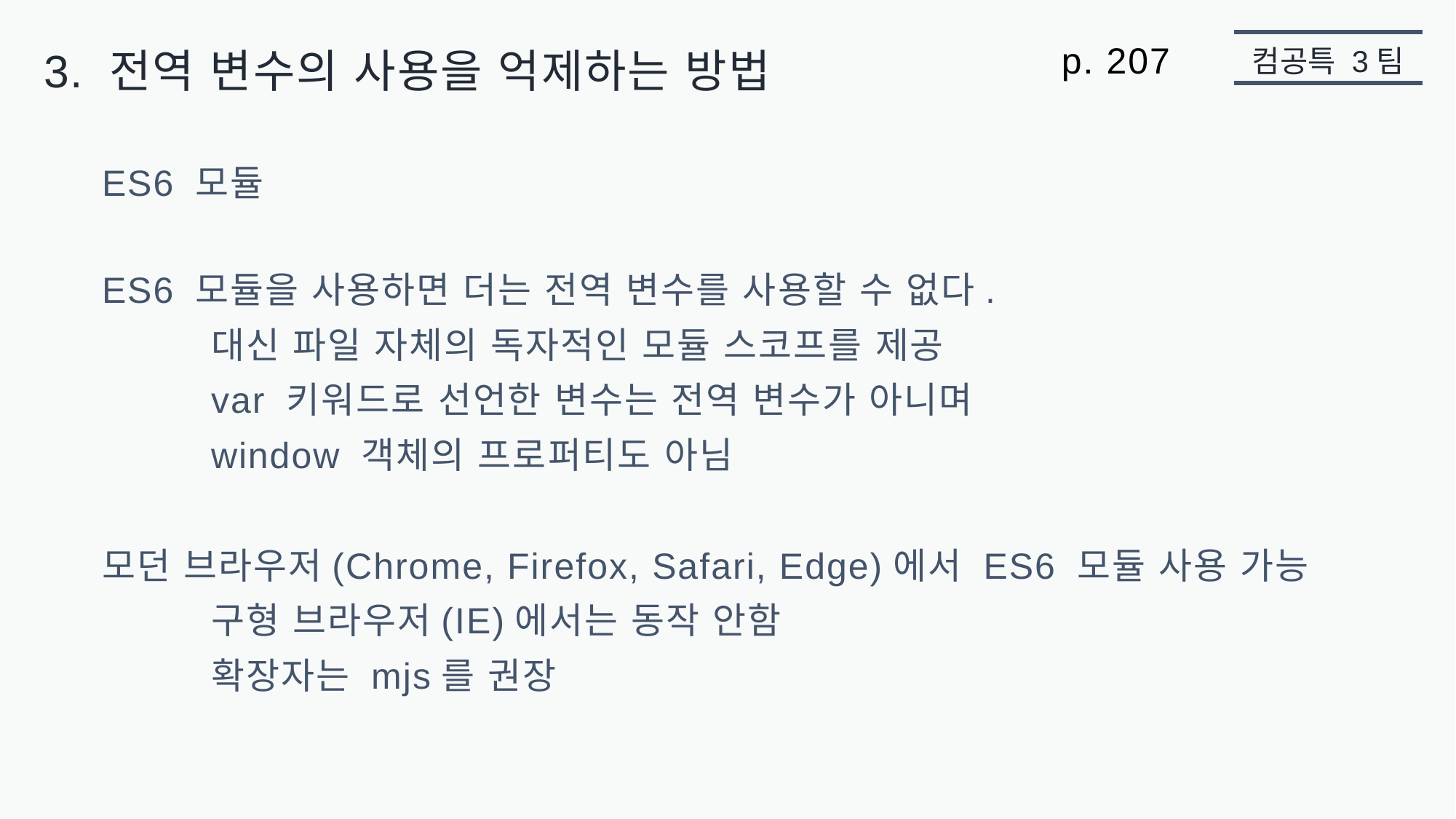

p. 207
3. 전역 변수의 사용을 억제하는 방법
컴공특 3팀
ES6 모듈
ES6 모듈을 사용하면 더는 전역 변수를 사용할 수 없다.
	대신 파일 자체의 독자적인 모듈 스코프를 제공
	var 키워드로 선언한 변수는 전역 변수가 아니며
	window 객체의 프로퍼티도 아님
모던 브라우저(Chrome, Firefox, Safari, Edge)에서 ES6 모듈 사용 가능
	구형 브라우저(IE)에서는 동작 안함
	확장자는 mjs를 권장